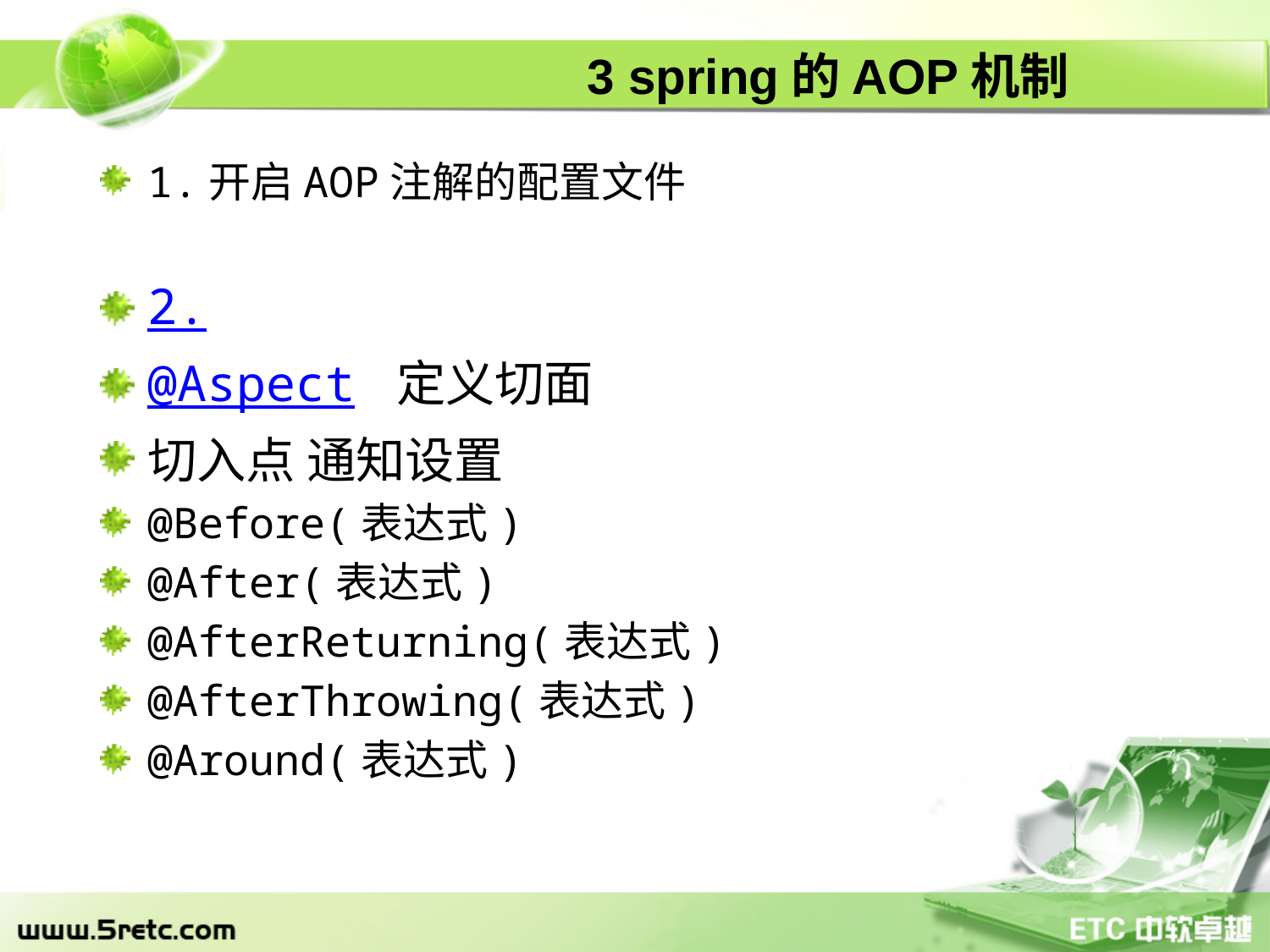

# 3 spring的AOP机制
1.开启AOP注解的配置文件

2.
@Aspect 定义切面
切入点 通知设置
@Before(表达式)
@After(表达式)
@AfterReturning(表达式)
@AfterThrowing(表达式)
@Around(表达式)